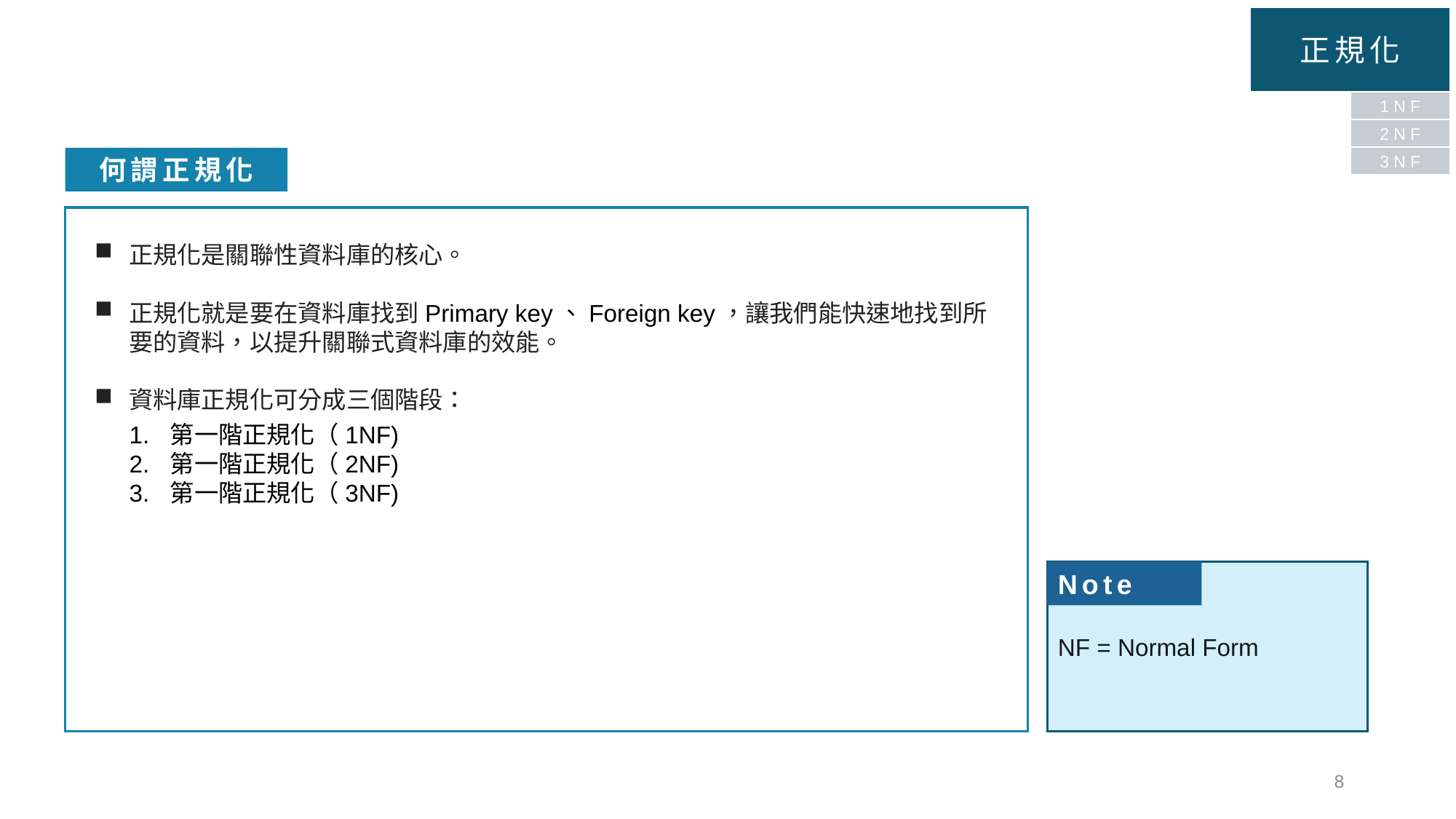

正規化
1NF
2NF
3NF
何謂正規化

正規化是關聯性資料庫的核心。

正規化就是要在資料庫找到Primary key、Foreign key，讓我們能快速地找到所要的資料，以提升關聯式資料庫的效能。

資料庫正規化可分成三個階段：

第一階正規化（1NF)
第一階正規化（2NF)
第一階正規化（3NF)

NF = Normal Form
Note
8